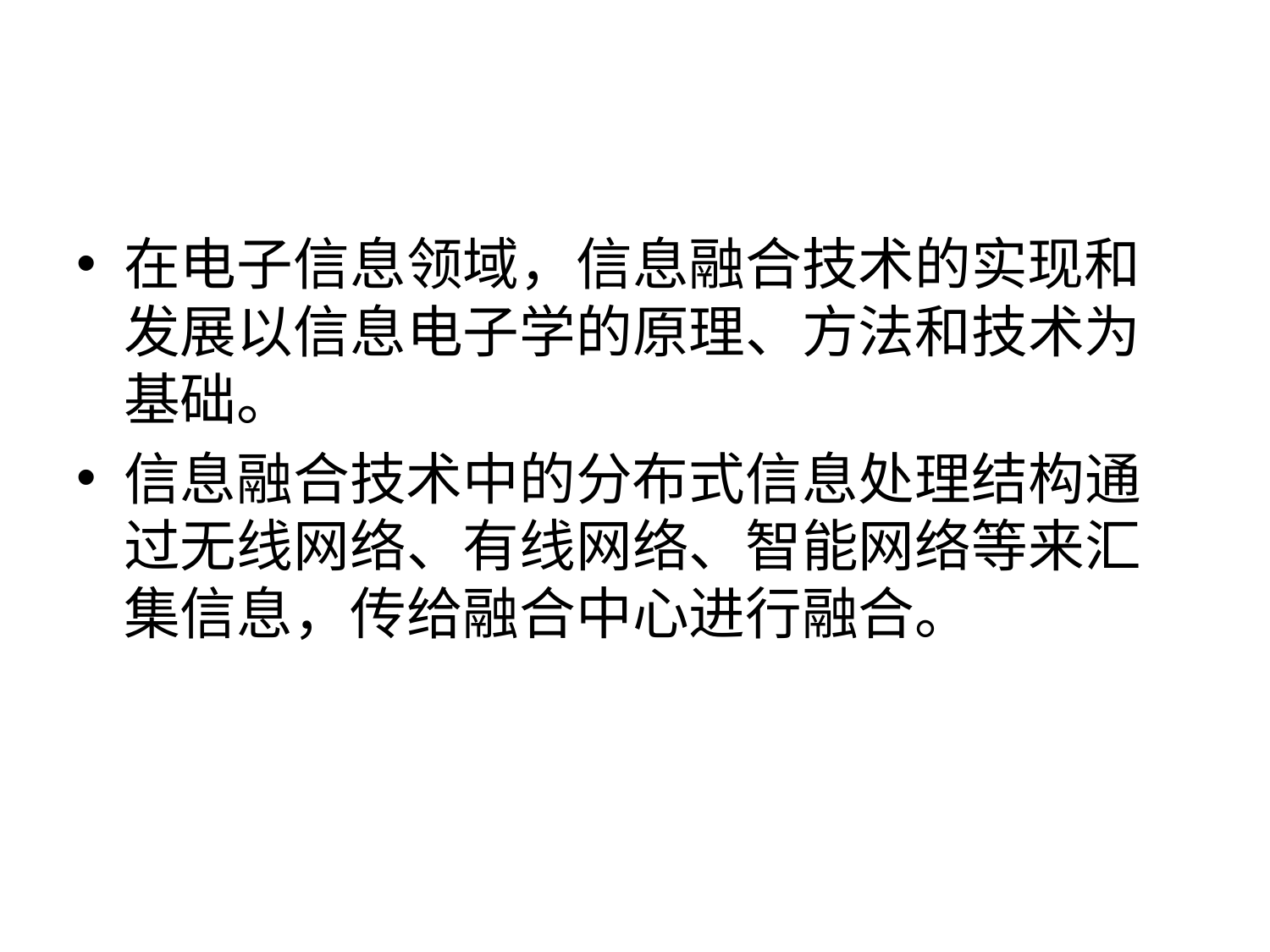

#
在电子信息领域，信息融合技术的实现和发展以信息电子学的原理、方法和技术为基础。
信息融合技术中的分布式信息处理结构通过无线网络、有线网络、智能网络等来汇集信息，传给融合中心进行融合。